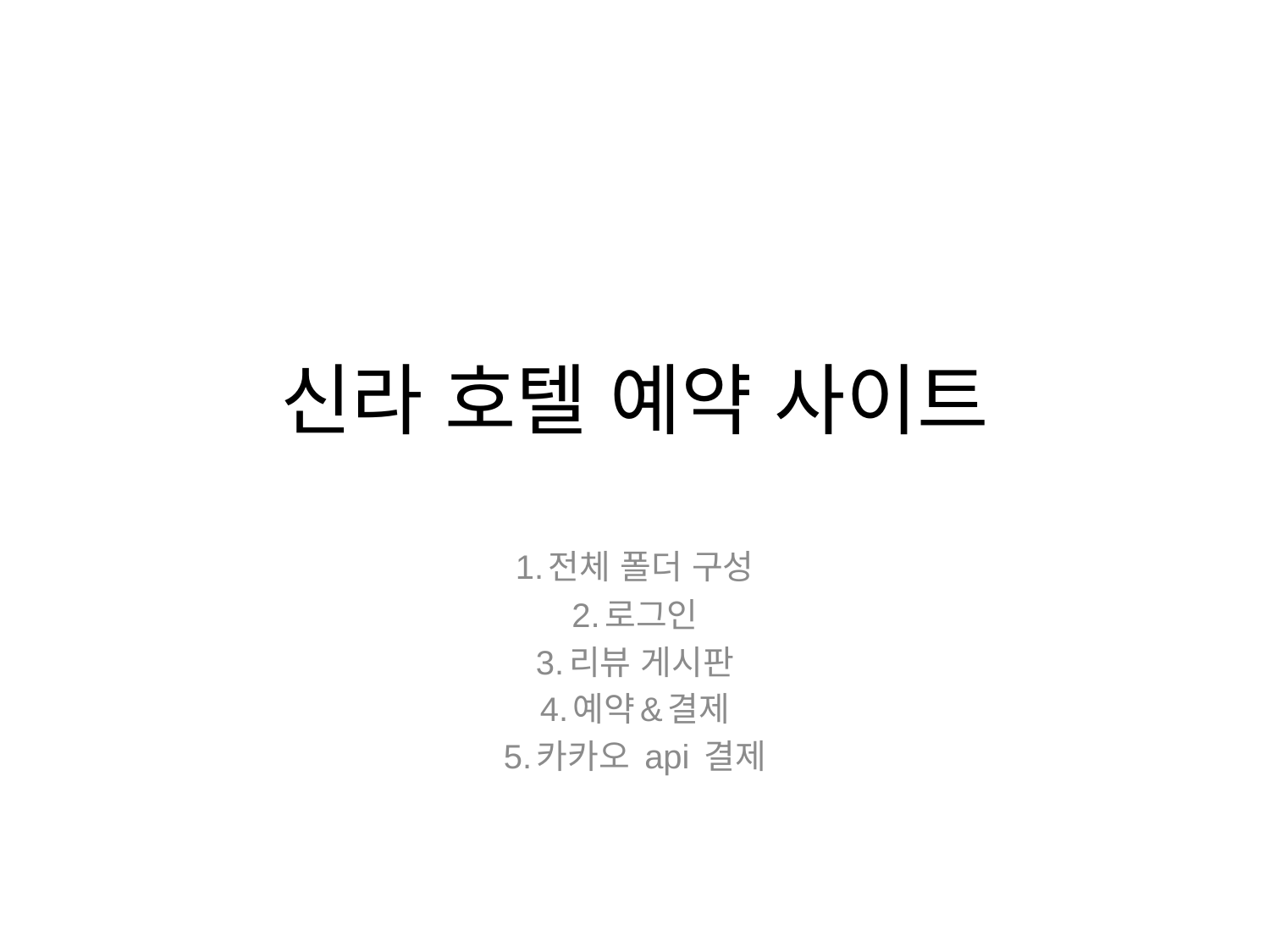

# 신라 호텔 예약 사이트
1.전체 폴더 구성
2.로그인
3.리뷰 게시판
4.예약&결제
5.카카오 api 결제